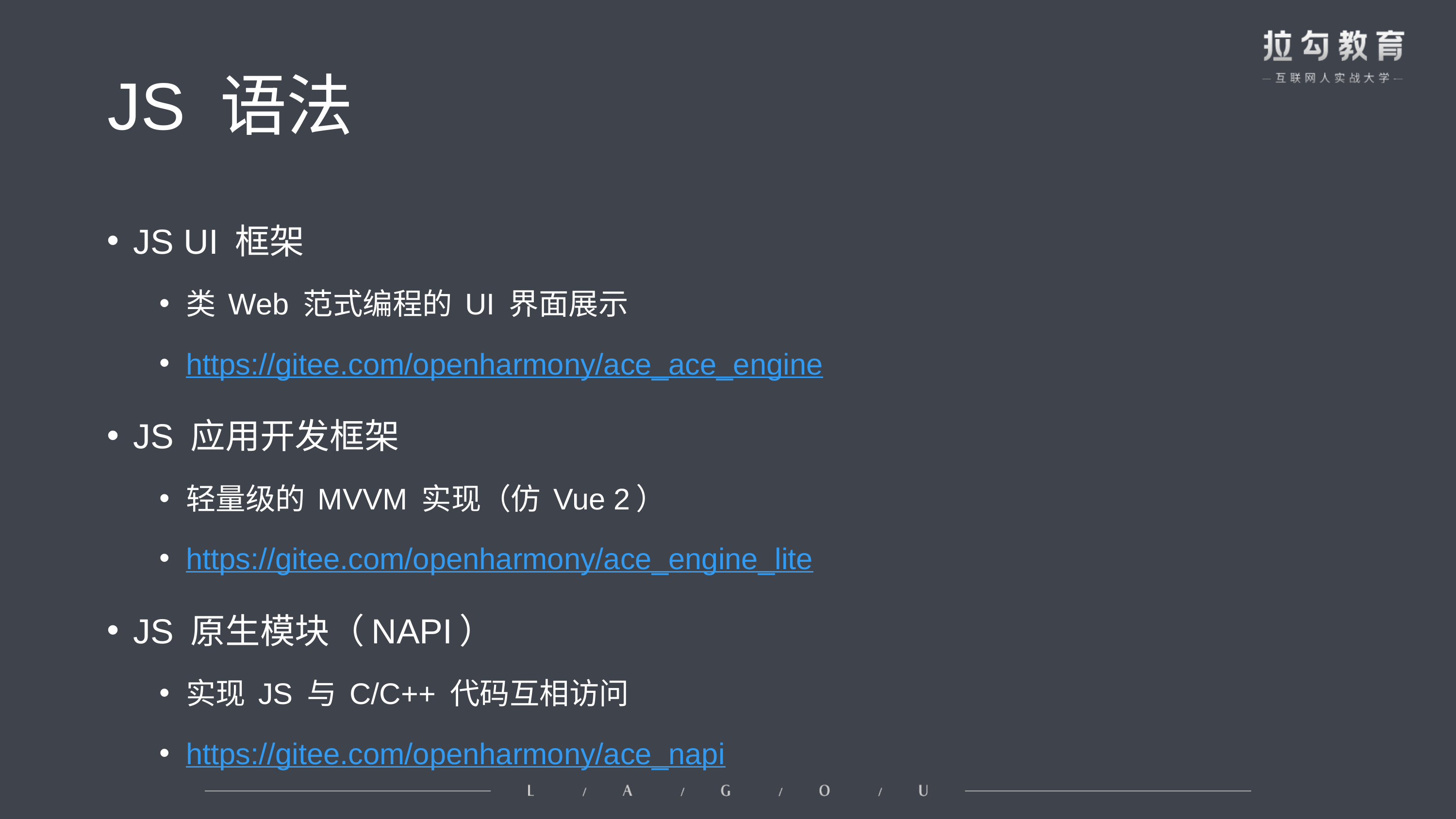

# JS 语法
JS UI 框架
类 Web 范式编程的 UI 界面展示
https://gitee.com/openharmony/ace_ace_engine
JS 应用开发框架
轻量级的 MVVM 实现（仿 Vue 2）
https://gitee.com/openharmony/ace_engine_lite
JS 原生模块（NAPI）
实现 JS 与 C/C++ 代码互相访问
https://gitee.com/openharmony/ace_napi